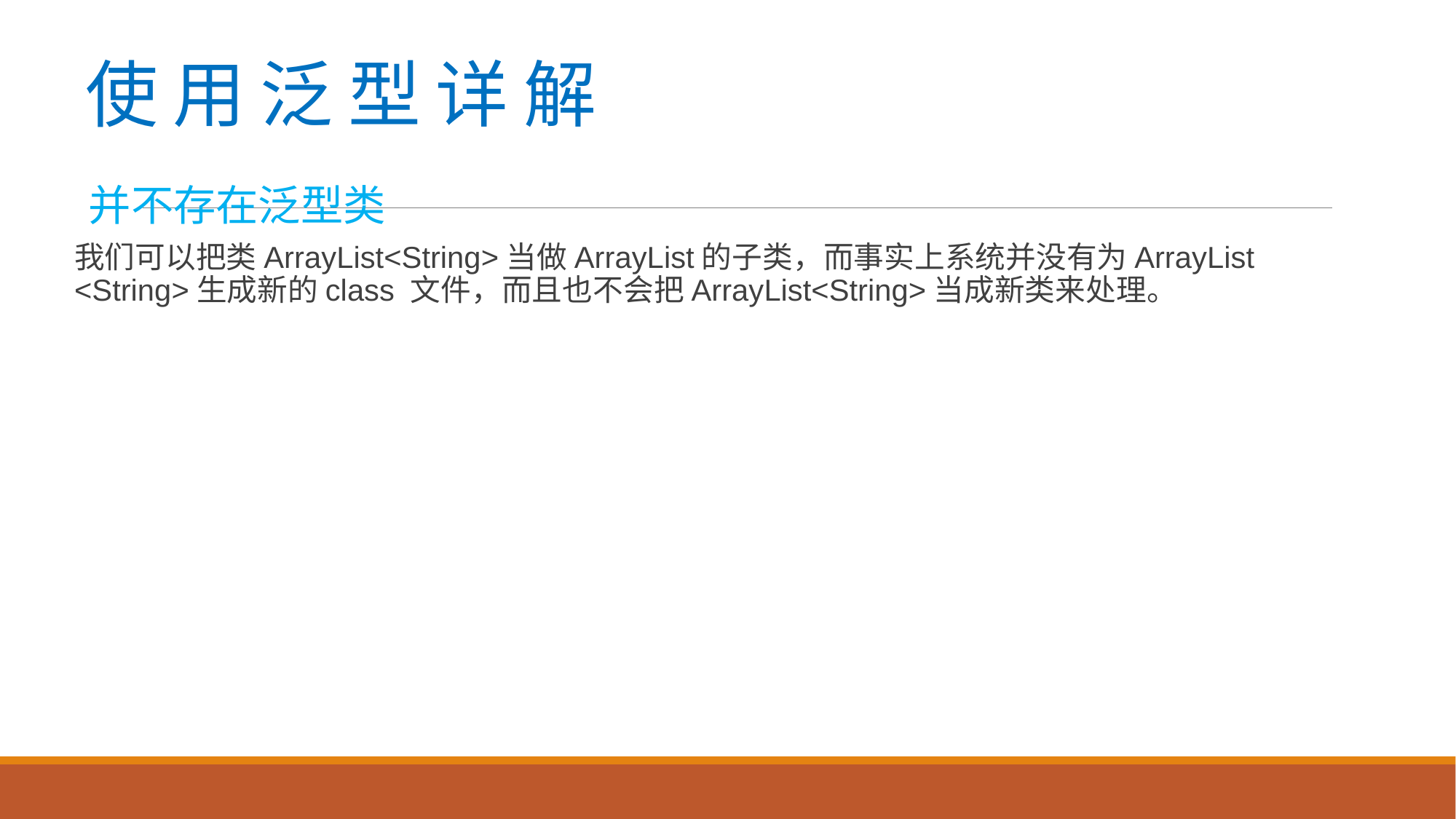

# 使 用 泛 型 详 解
并不存在泛型类
我们可以把类ArrayList<String>当做ArrayList的子类，而事实上系统并没有为ArrayList <String>生成新的class 文件，而且也不会把ArrayList<String>当成新类来处理。